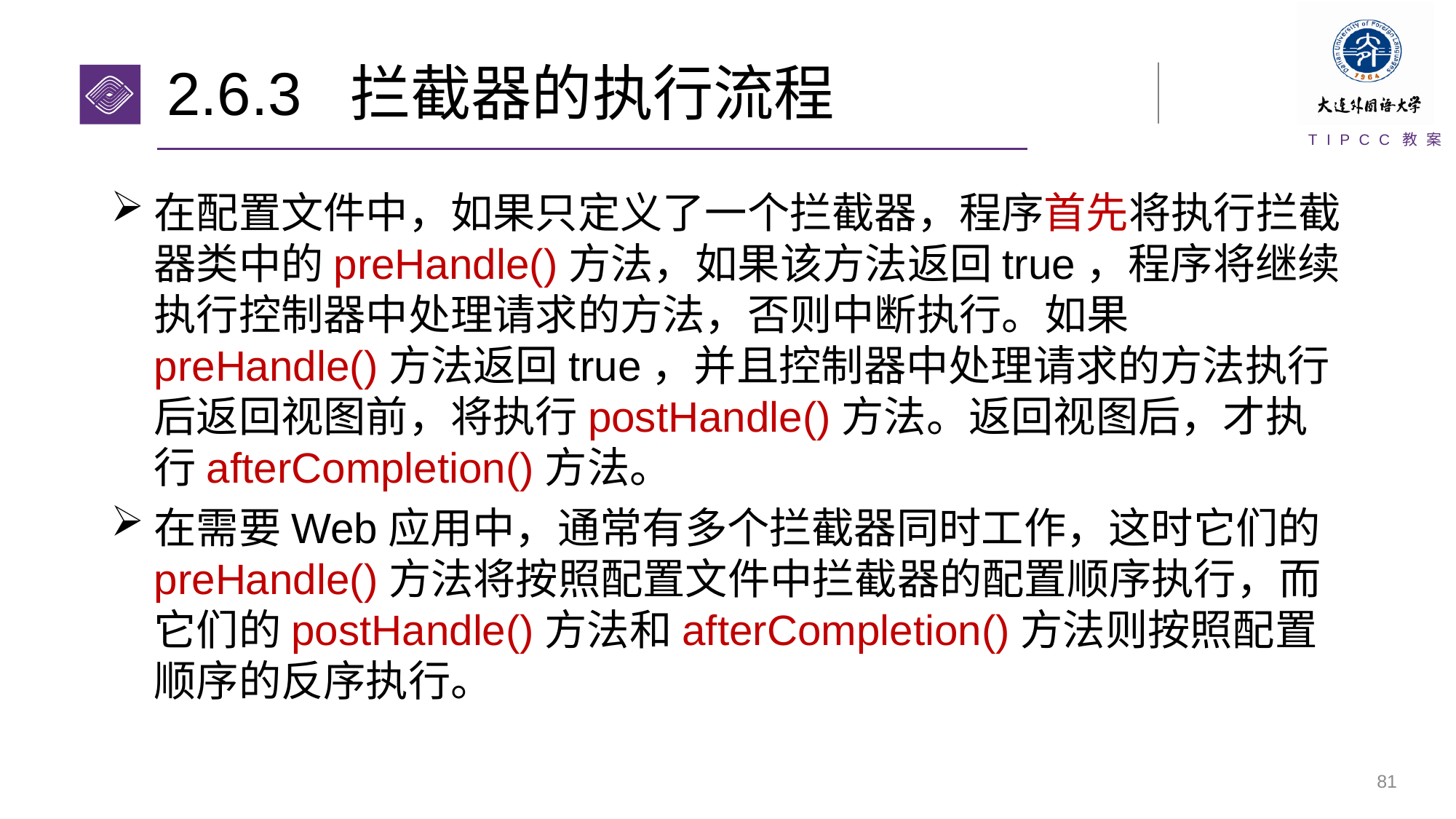

# 2.6.3  拦截器的执行流程
在配置文件中，如果只定义了一个拦截器，程序首先将执行拦截器类中的preHandle()方法，如果该方法返回true，程序将继续执行控制器中处理请求的方法，否则中断执行。如果preHandle()方法返回true，并且控制器中处理请求的方法执行后返回视图前，将执行postHandle()方法。返回视图后，才执行afterCompletion()方法。
在需要Web应用中，通常有多个拦截器同时工作，这时它们的preHandle()方法将按照配置文件中拦截器的配置顺序执行，而它们的postHandle()方法和afterCompletion()方法则按照配置顺序的反序执行。

81